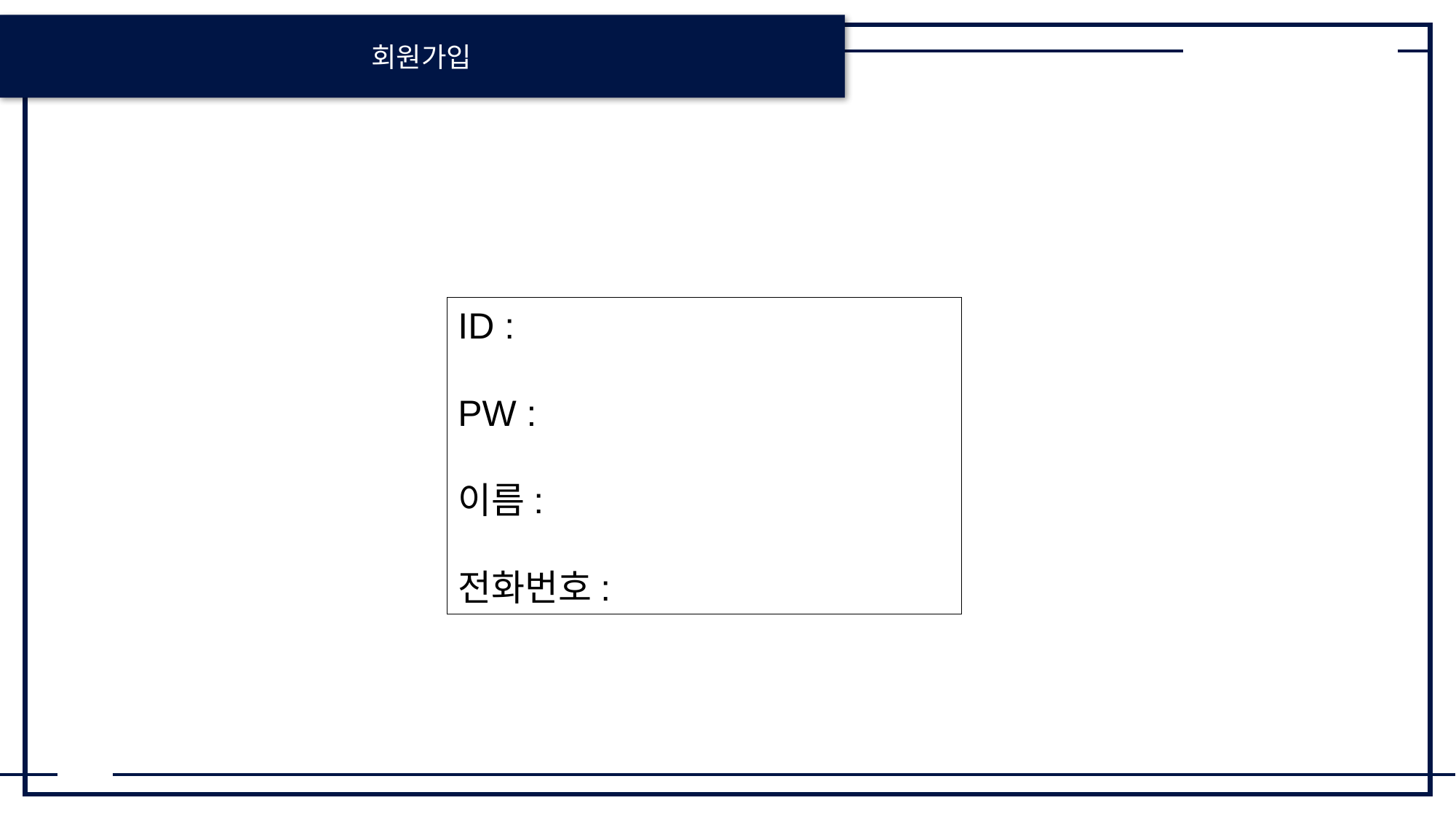

회원가입

ID :

PW :

이름:

전화번호: